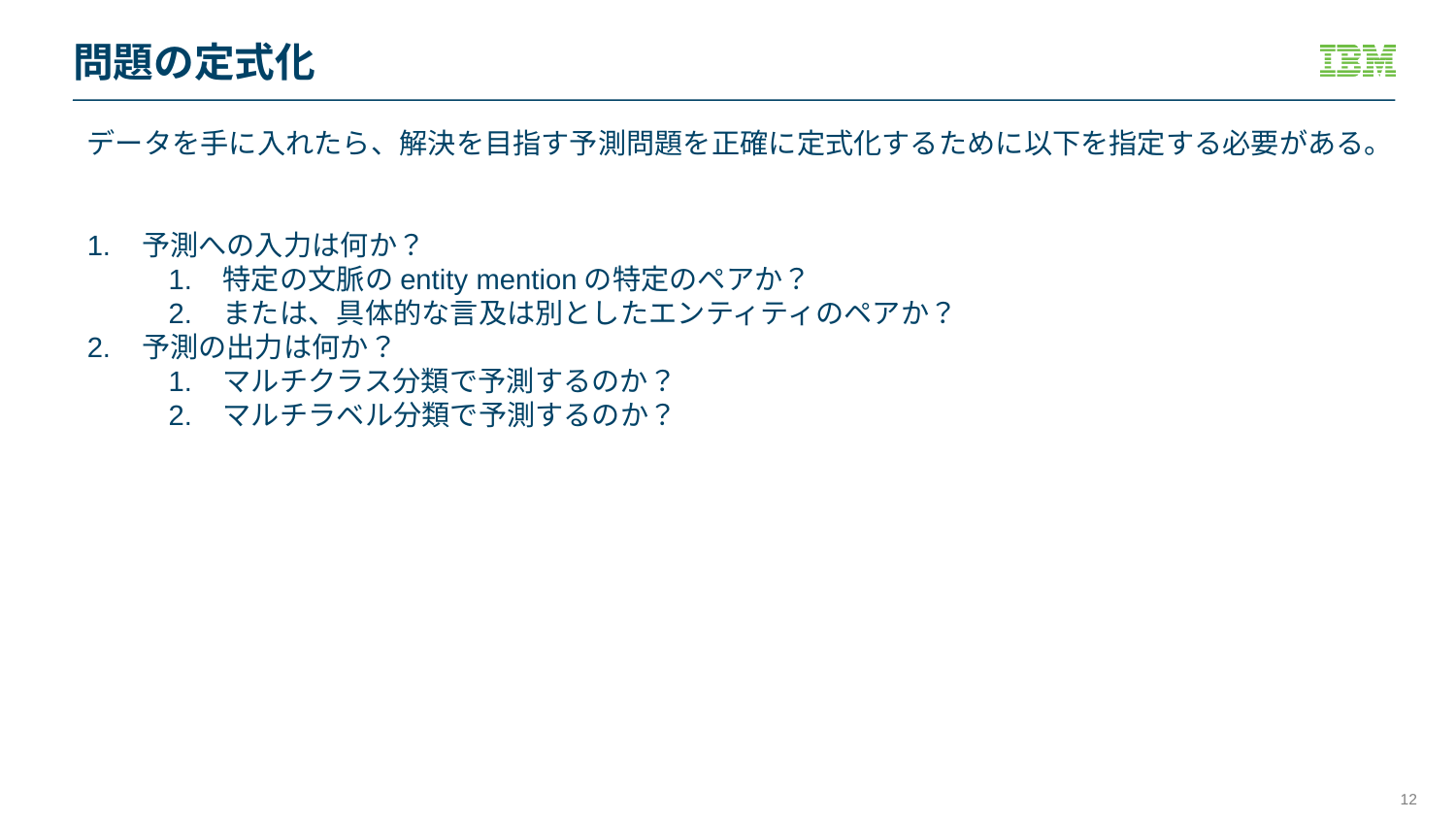

# 問題の定式化
データを手に入れたら、解決を目指す予測問題を正確に定式化するために以下を指定する必要がある。
予測への入力は何か？
特定の文脈のentity mentionの特定のペアか？
または、具体的な言及は別としたエンティティのペアか？
予測の出力は何か？
マルチクラス分類で予測するのか？
マルチラベル分類で予測するのか？
12